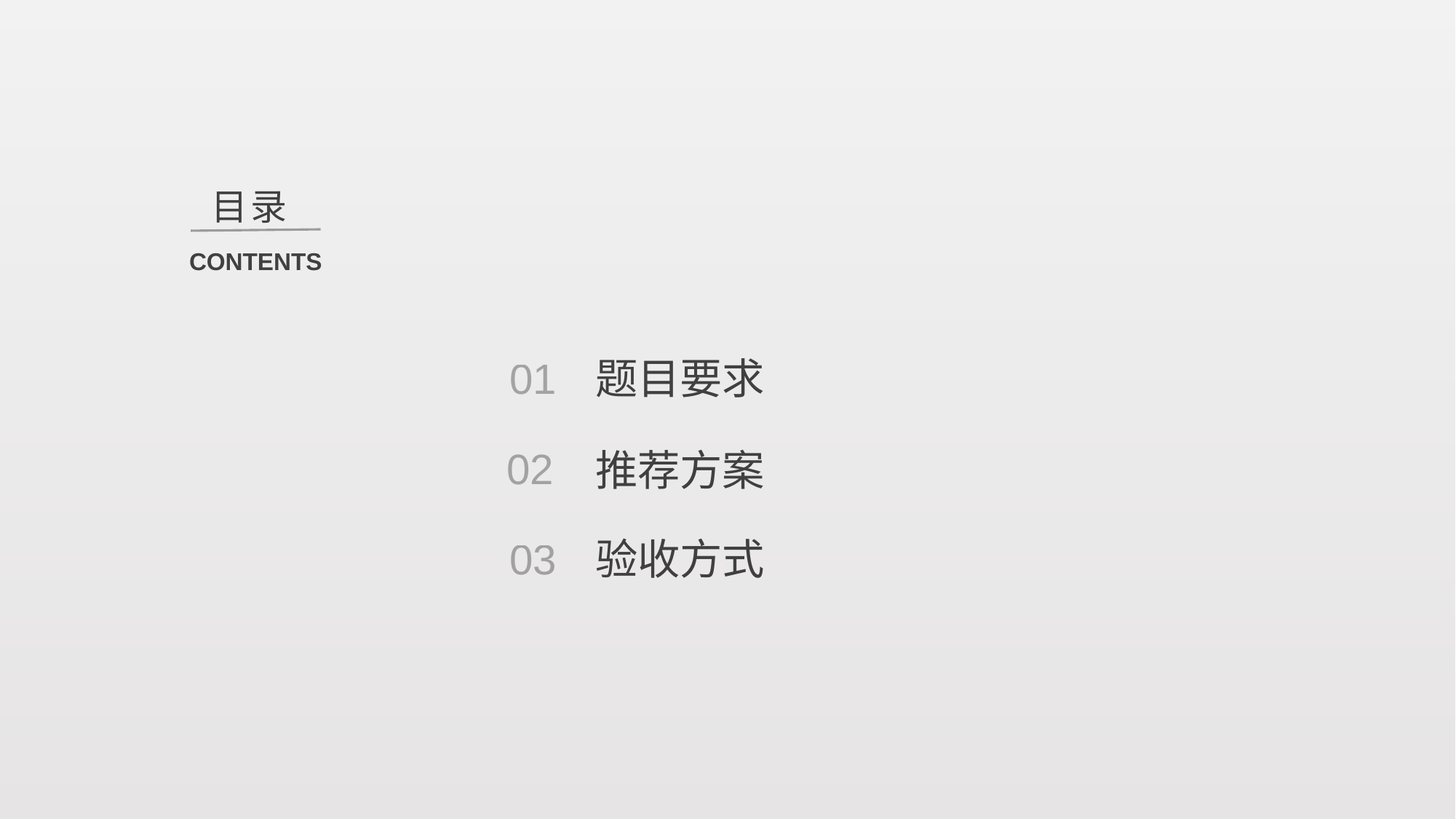

目录
CONTENTS
01
题目要求
02
推荐方案
03
验收方式